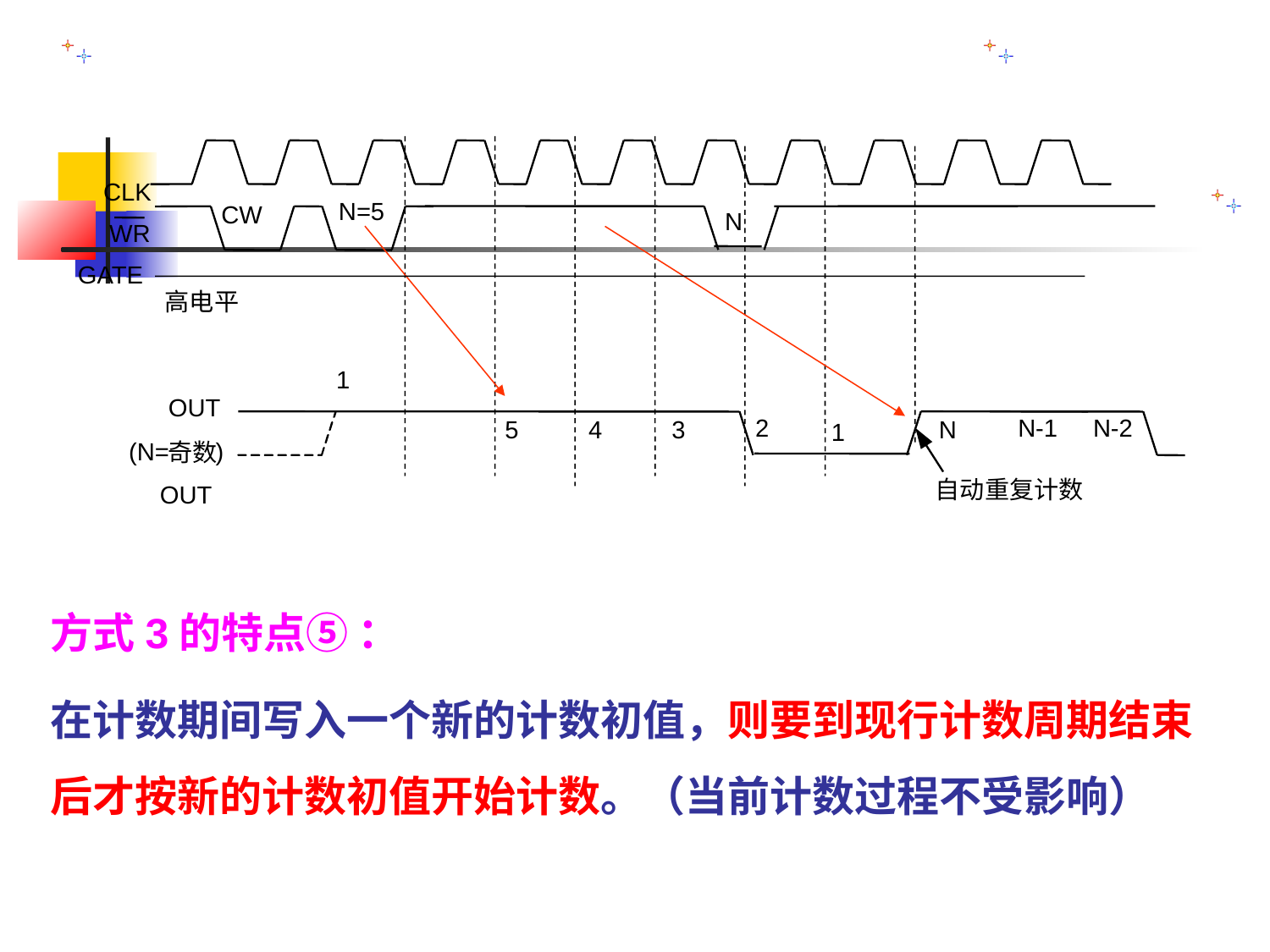

CLK

N=5
CW

N

WR

GATE

高电平
1
OUT

2
N-1
N-2
5
4
3
N
1

(N=
)
奇数

自动重复计数
OUT
方式3的特点⑤ ：
在计数期间写入一个新的计数初值，则要到现行计数周期结束后才按新的计数初值开始计数。（当前计数过程不受影响）